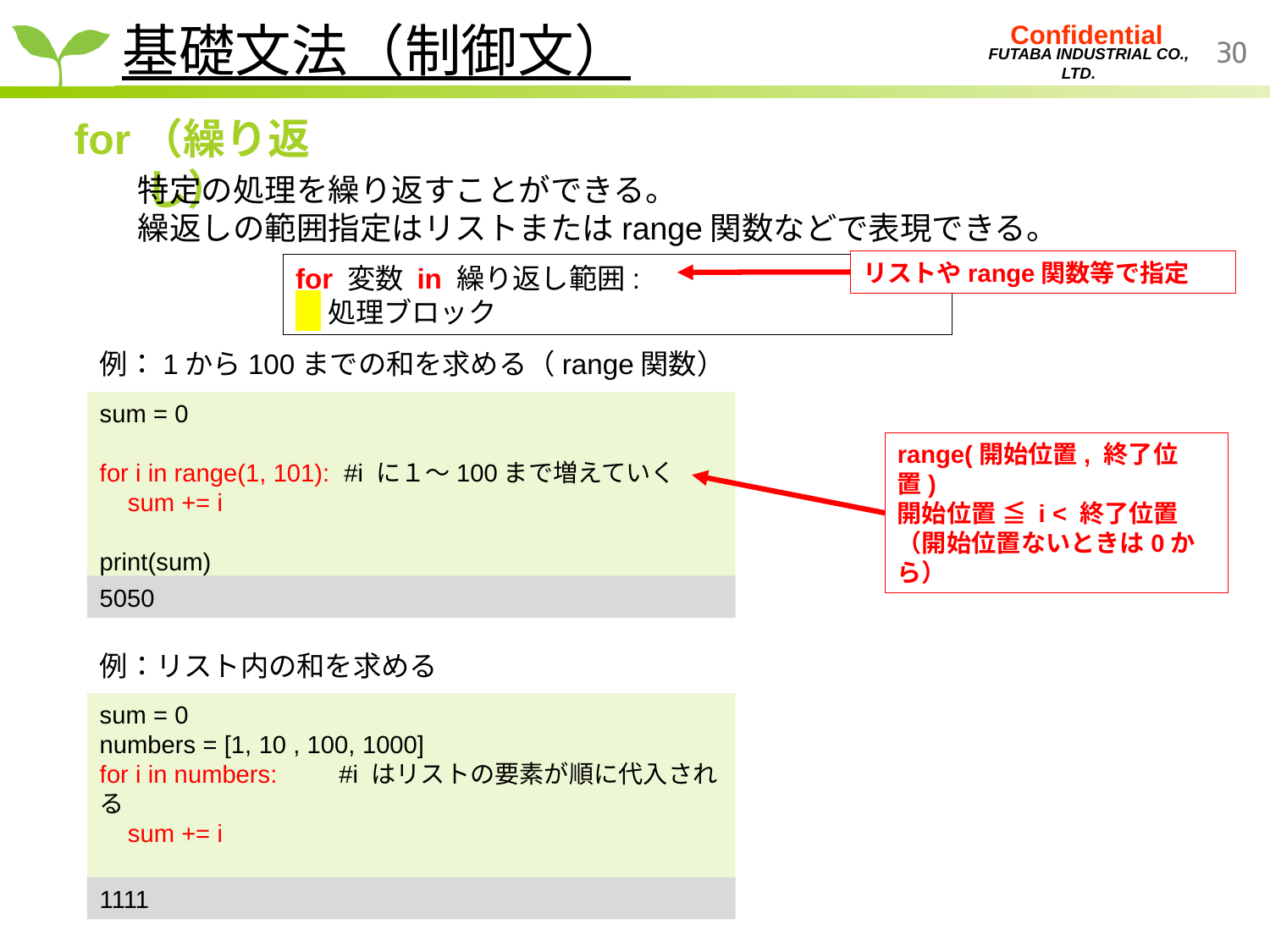

基礎文法（制御文）
for（繰り返し）
特定の処理を繰り返すことができる。
繰返しの範囲指定はリストまたはrange関数などで表現できる。
リストやrange関数等で指定
for 変数 in 繰り返し範囲:
    処理ブロック
例：1から100までの和を求める（range関数）

sum = 0

for i in range(1, 101):  #i に１～100まで増えていく
    sum += i

print(sum)
range(開始位置, 終了位置)
開始位置 ≦ i < 終了位置
（開始位置ないときは0から）
5050
例：リスト内の和を求める
sum = 0
numbers = [1, 10 , 100, 1000]
for i in numbers:　　#i はリストの要素が順に代入される
    sum += i

print(sum)
1111